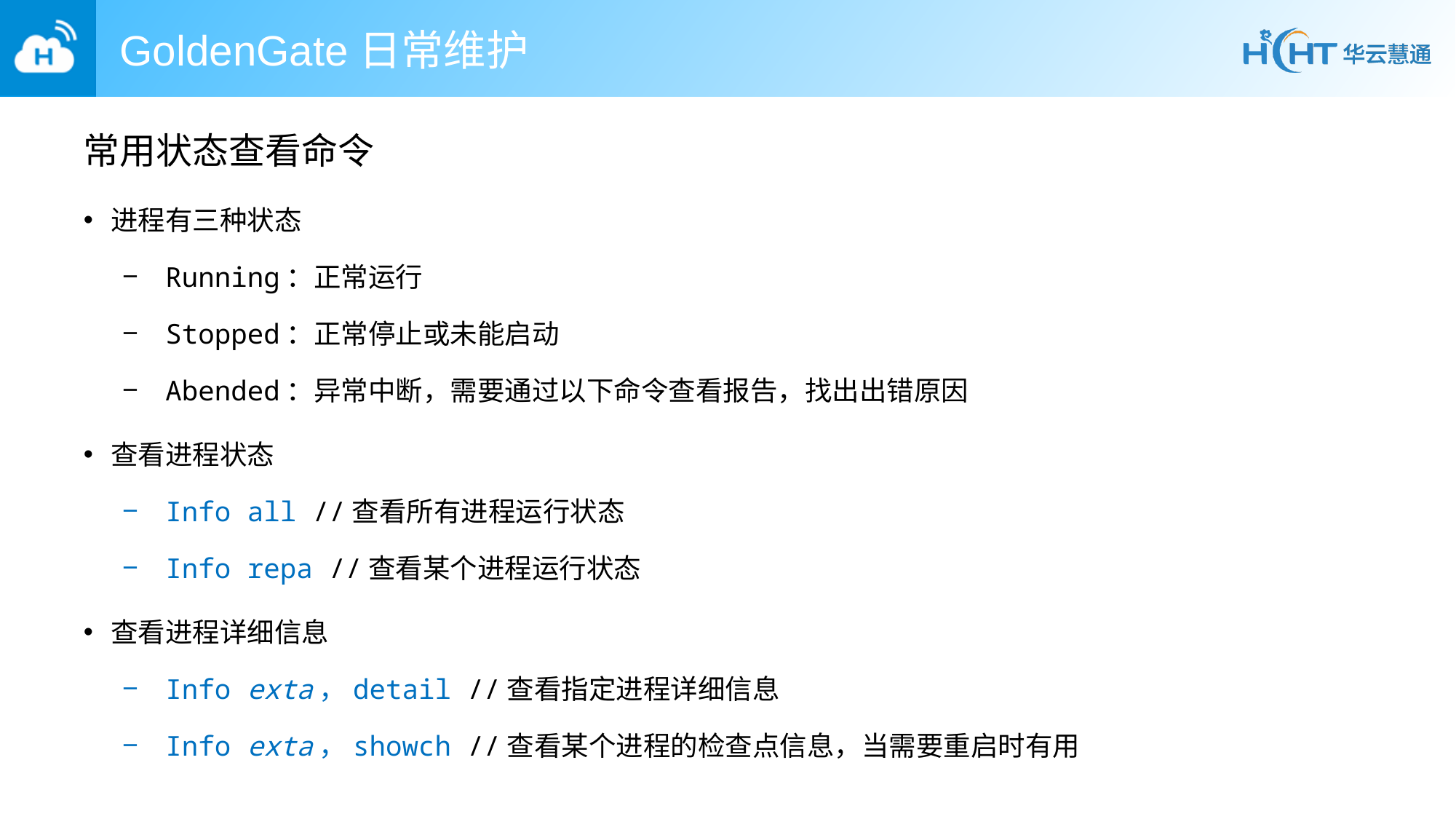

# GoldenGate日常维护
常用状态查看命令
进程有三种状态
Running：正常运行
Stopped：正常停止或未能启动
Abended：异常中断，需要通过以下命令查看报告，找出出错原因
查看进程状态
Info all //查看所有进程运行状态
Info repa //查看某个进程运行状态
查看进程详细信息
Info exta，detail //查看指定进程详细信息
Info exta，showch //查看某个进程的检查点信息，当需要重启时有用